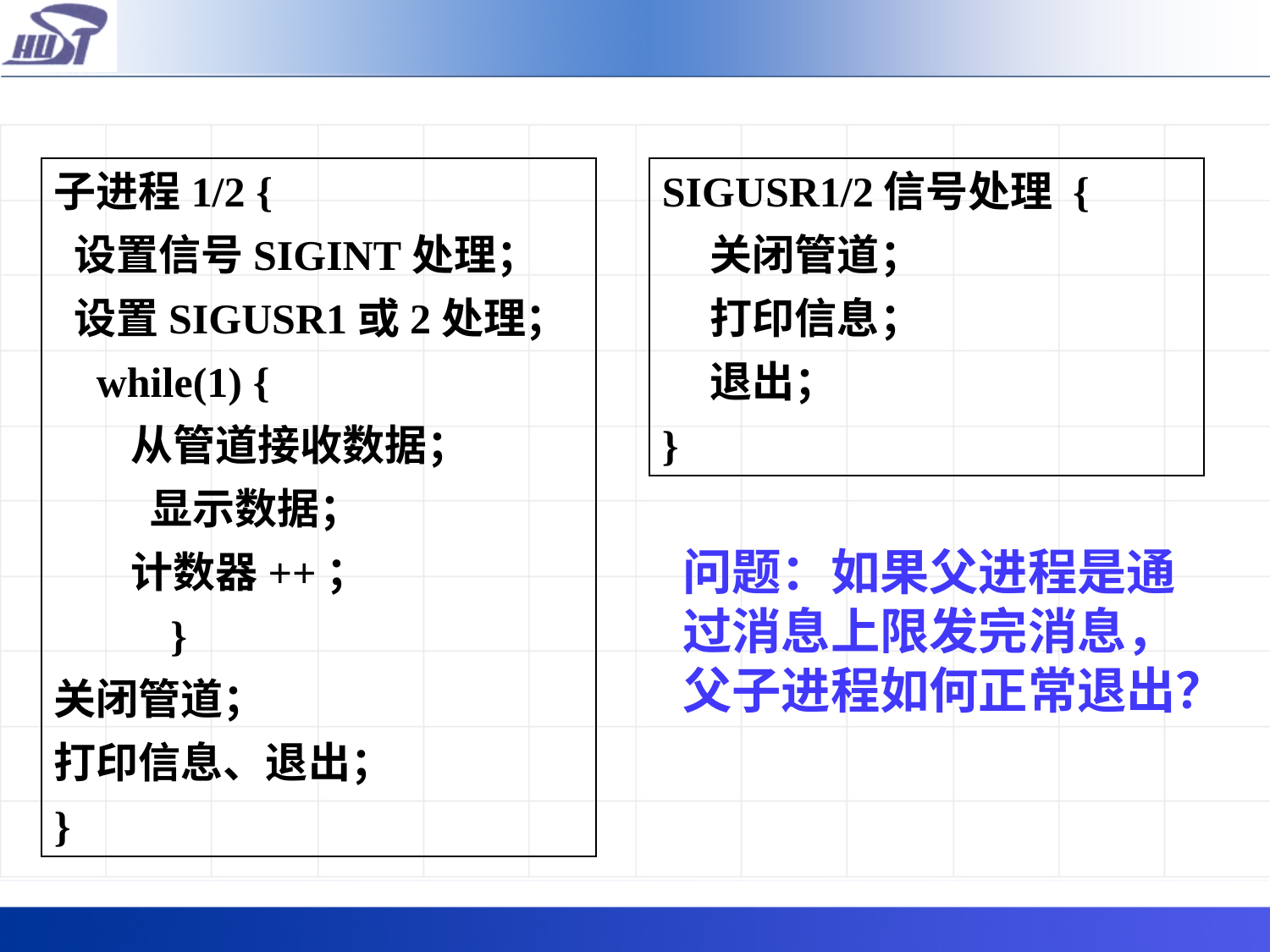

子进程1/2 {
 设置信号SIGINT处理；
 设置SIGUSR1或2处理；
    while(1) {
       从管道接收数据；
         显示数据；
       计数器++；
           }
关闭管道；
打印信息、退出；
}
SIGUSR1/2信号处理 {
    关闭管道；
    打印信息；
    退出；
}
问题：如果父进程是通过消息上限发完消息，父子进程如何正常退出？